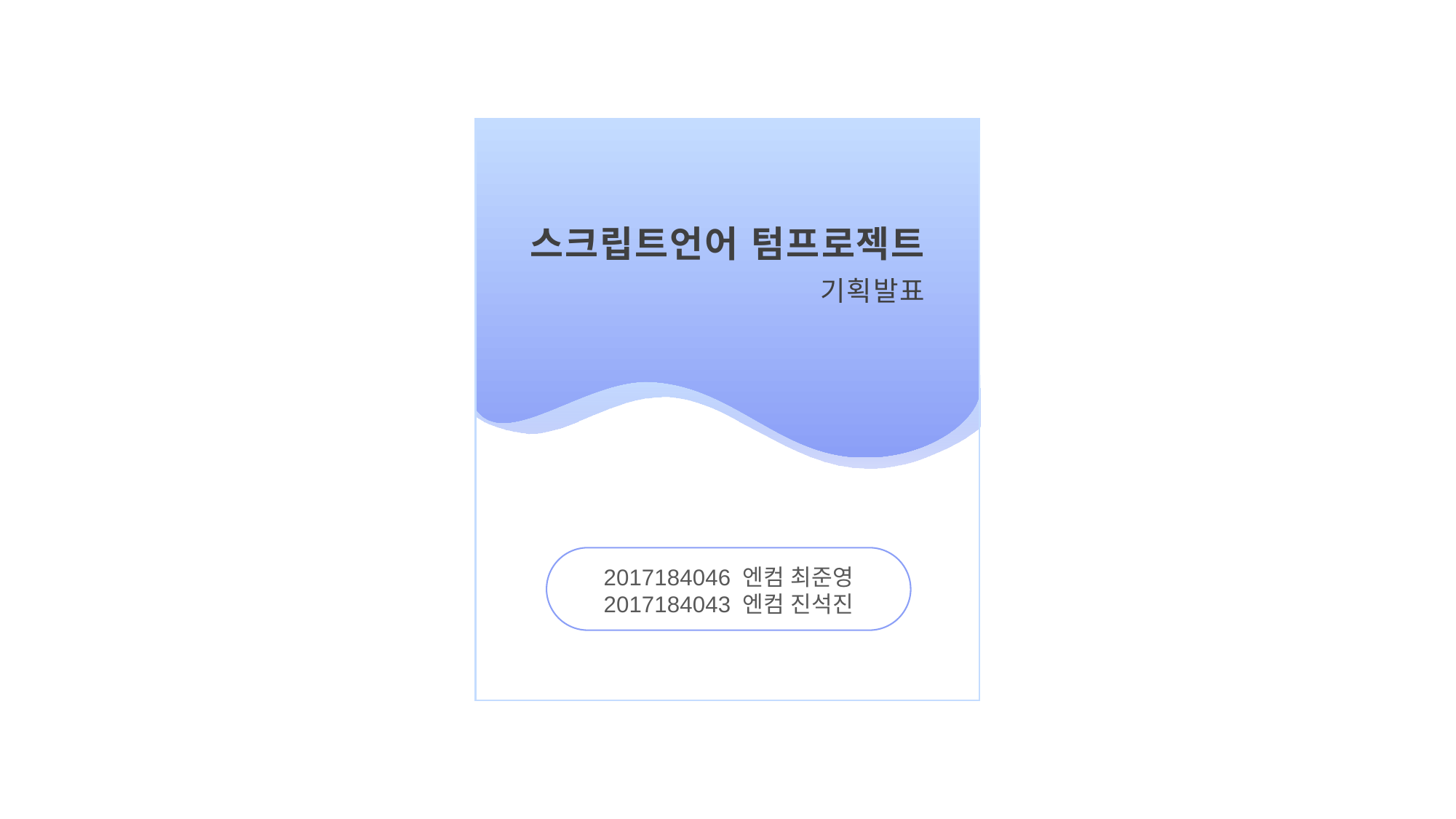

스크립트언어 텀프로젝트

기획발표

2017184046 엔컴 최준영
2017184043 엔컴 진석진